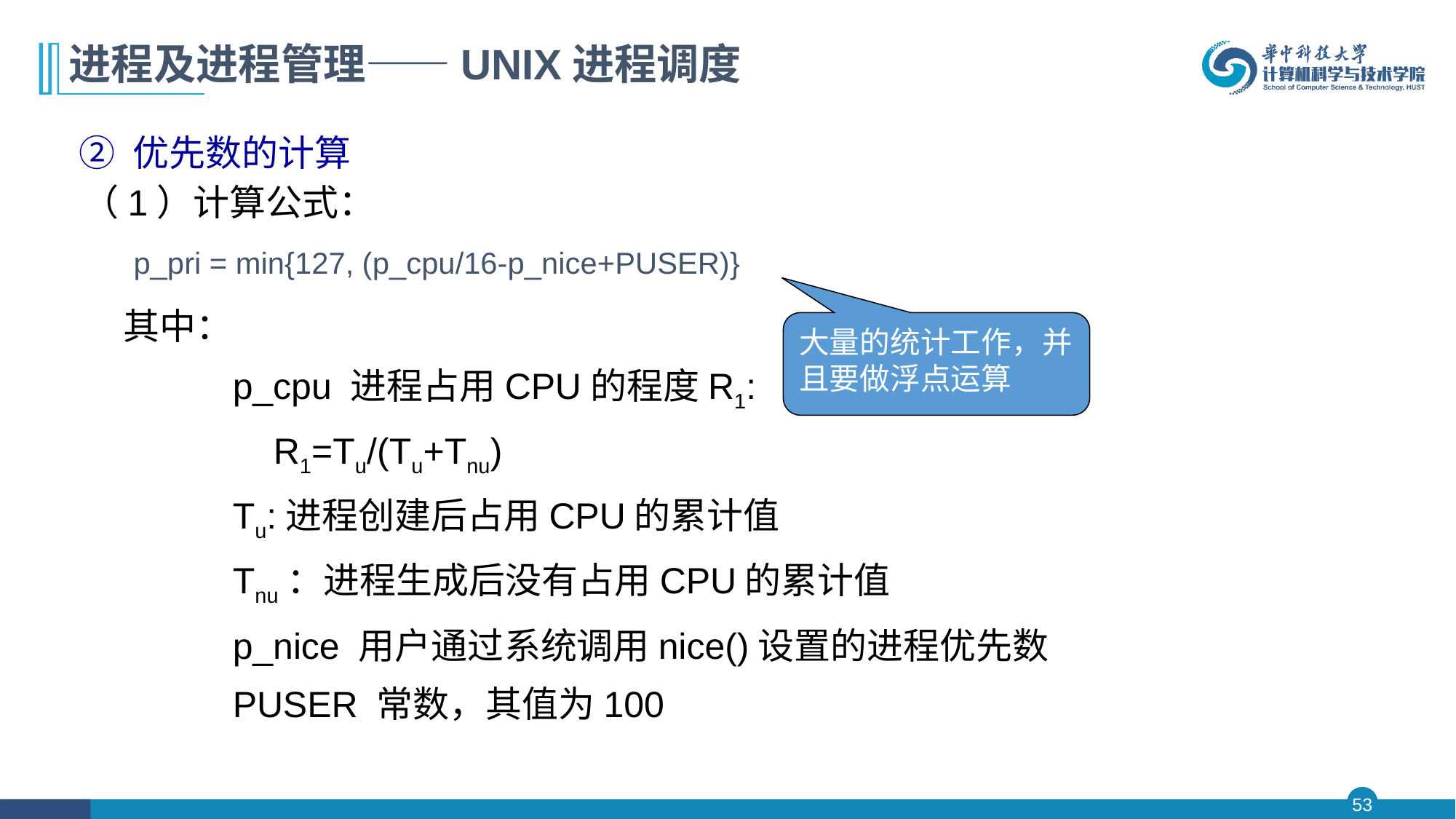

# 进程及进程管理——UNIX进程调度
② 优先数的计算
（1）计算公式：
     p_pri = min{127, (p_cpu/16-p_nice+PUSER)}
	其中：
		p_cpu 进程占用CPU的程度R1:
		    R1=Tu/(Tu+Tnu)
		Tu:进程创建后占用CPU的累计值
		Tnu：进程生成后没有占用CPU的累计值
		p_nice 用户通过系统调用nice()设置的进程优先数
		PUSER 常数，其值为100
大量的统计工作，并且要做浮点运算